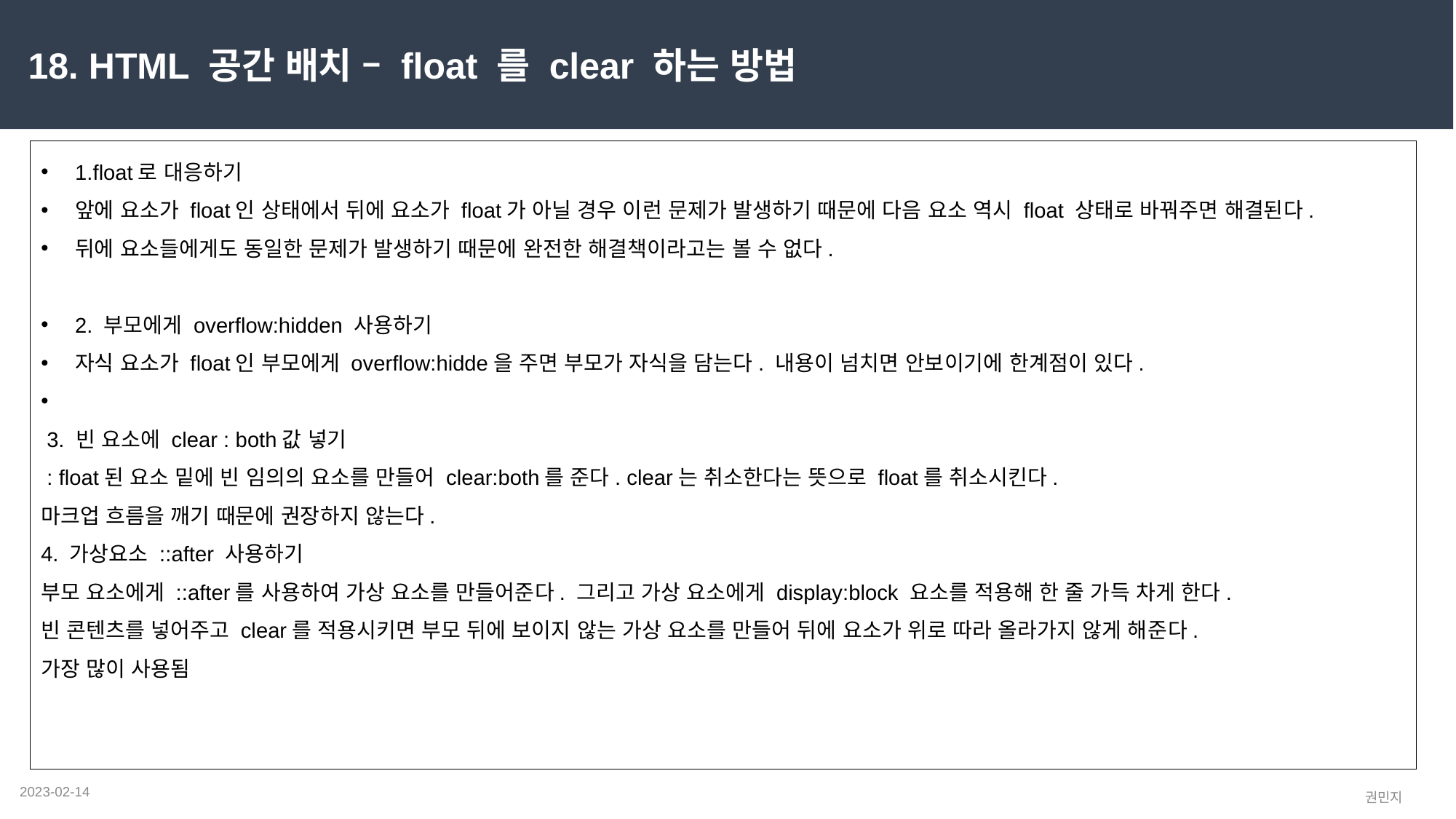

18. HTML 공간 배치 – float 를 clear 하는 방법
1.float로 대응하기
앞에 요소가 float인 상태에서 뒤에 요소가 float가 아닐 경우 이런 문제가 발생하기 때문에 다음 요소 역시 float 상태로 바꿔주면 해결된다.
뒤에 요소들에게도 동일한 문제가 발생하기 때문에 완전한 해결책이라고는 볼 수 없다.

2. 부모에게 overflow:hidden 사용하기
자식 요소가 float인 부모에게 overflow:hidde을 주면 부모가 자식을 담는다. 내용이 넘치면 안보이기에 한계점이 있다.

 3. 빈 요소에 clear : both값 넣기
 : float된 요소 밑에 빈 임의의 요소를 만들어 clear:both를 준다. clear는 취소한다는 뜻으로 float를 취소시킨다.
마크업 흐름을 깨기 때문에 권장하지 않는다.
4. 가상요소 ::after 사용하기
부모 요소에게 ::after를 사용하여 가상 요소를 만들어준다. 그리고 가상 요소에게 display:block 요소를 적용해 한 줄 가득 차게 한다.
빈 콘텐츠를 넣어주고 clear를 적용시키면 부모 뒤에 보이지 않는 가상 요소를 만들어 뒤에 요소가 위로 따라 올라가지 않게 해준다.
가장 많이 사용됨

2023-02-14
권민지